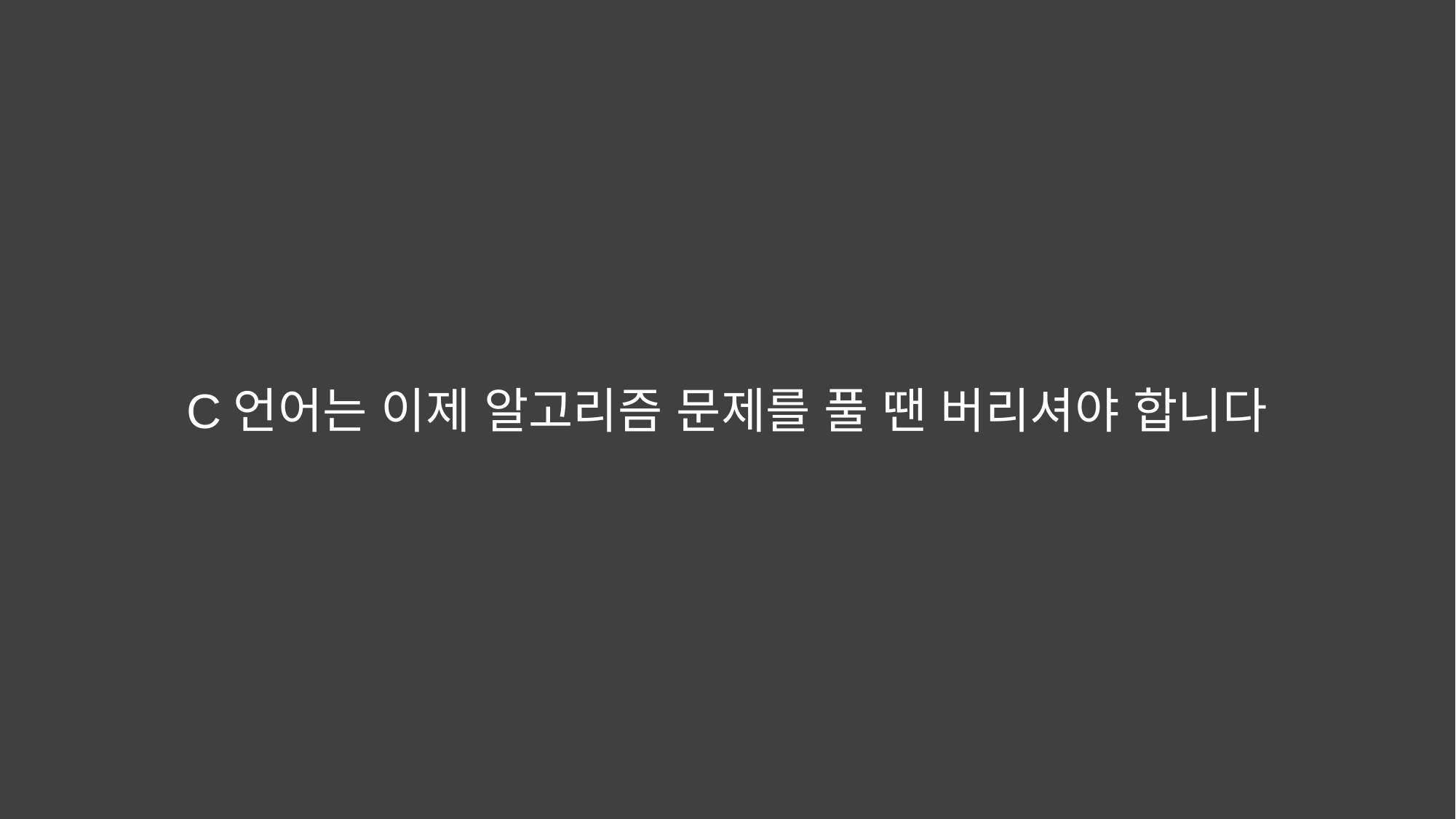

C언어는 이제 알고리즘 문제를 풀 땐 버리셔야 합니다